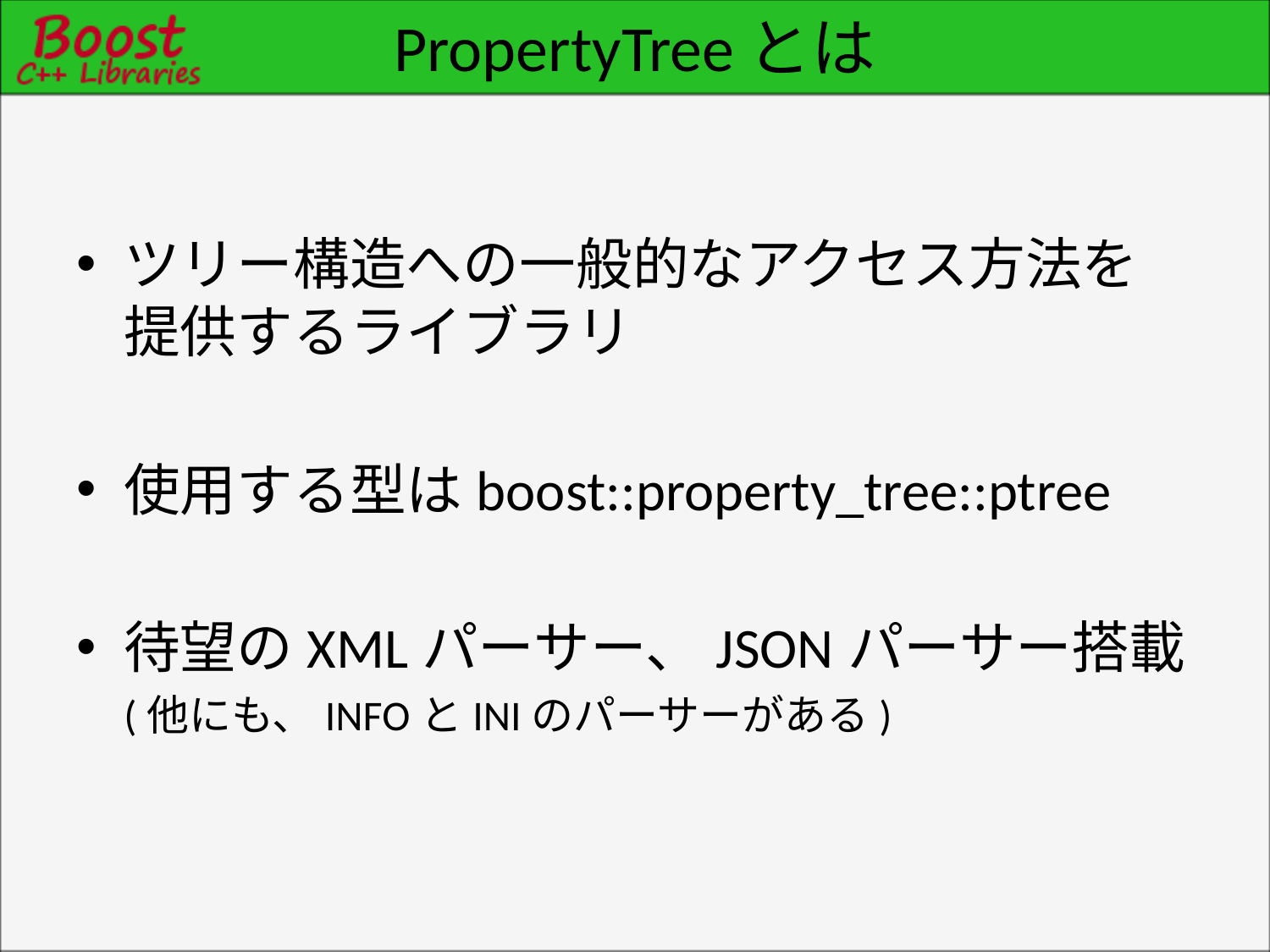

# PropertyTreeとは
ツリー構造への一般的なアクセス方法を提供するライブラリ

使用する型はboost::property_tree::ptree

待望のXMLパーサー、JSONパーサー搭載
	(他にも、INFOとINIのパーサーがある)